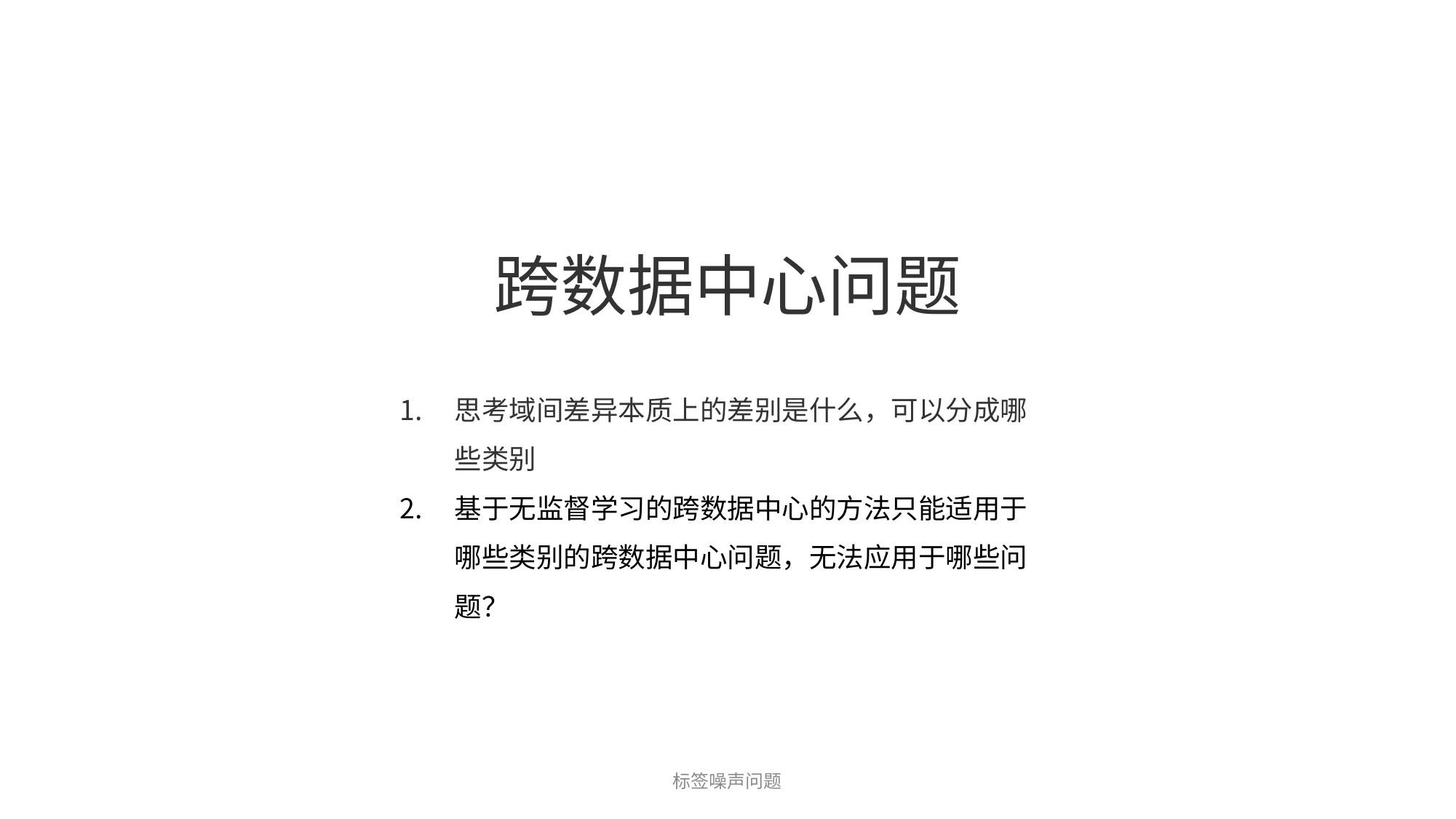

跨数据中心问题
思考域间差异本质上的差别是什么，可以分成哪些类别
基于无监督学习的跨数据中心的方法只能适用于哪些类别的跨数据中心问题，无法应用于哪些问题？
标签噪声问题